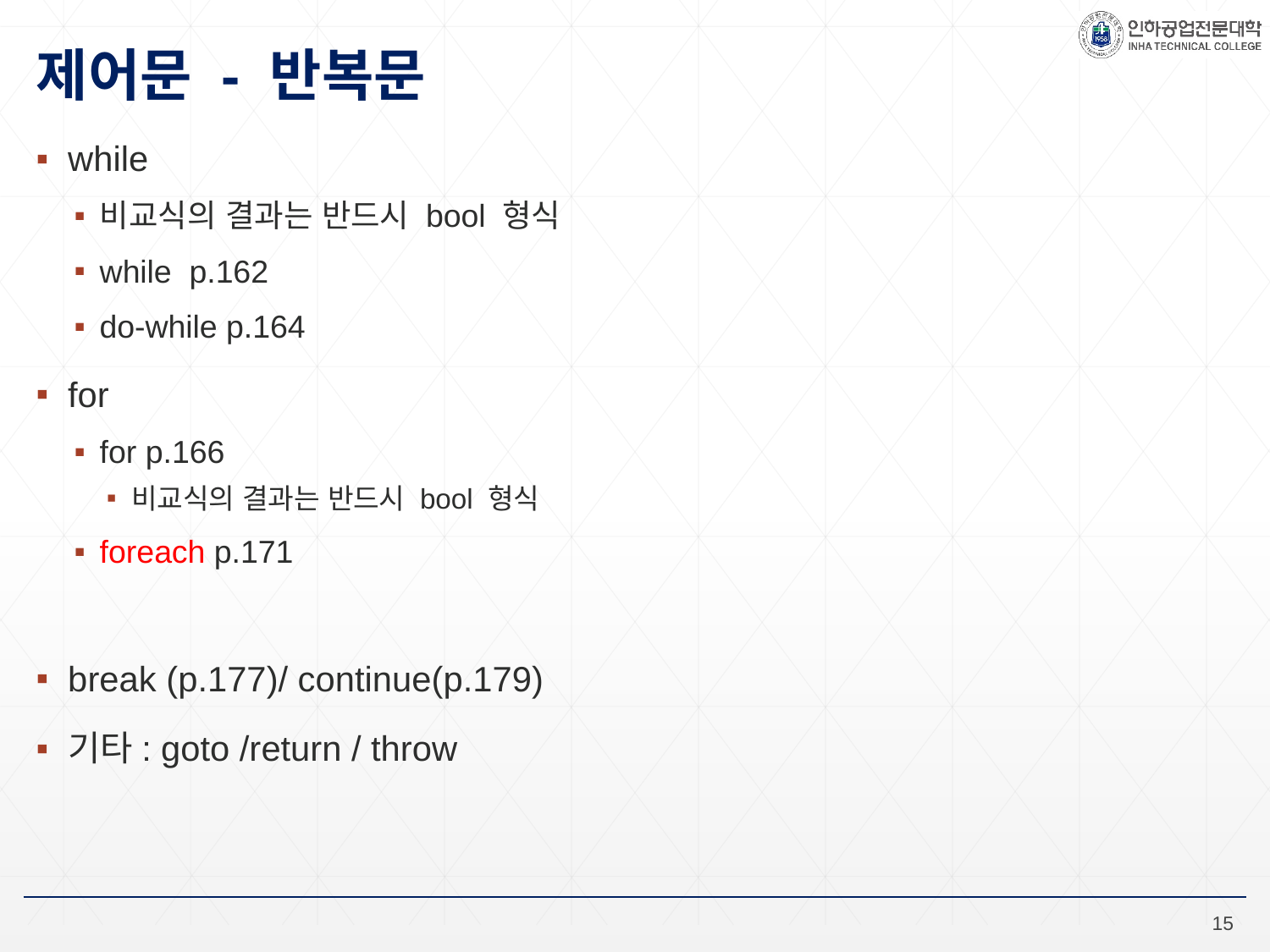

# 제어문 - 반복문
while
비교식의 결과는 반드시 bool 형식
while  p.162
do-while p.164
for
for p.166
비교식의 결과는 반드시 bool 형식
foreach p.171

break (p.177)/ continue(p.179)
기타: goto /return / throw
15